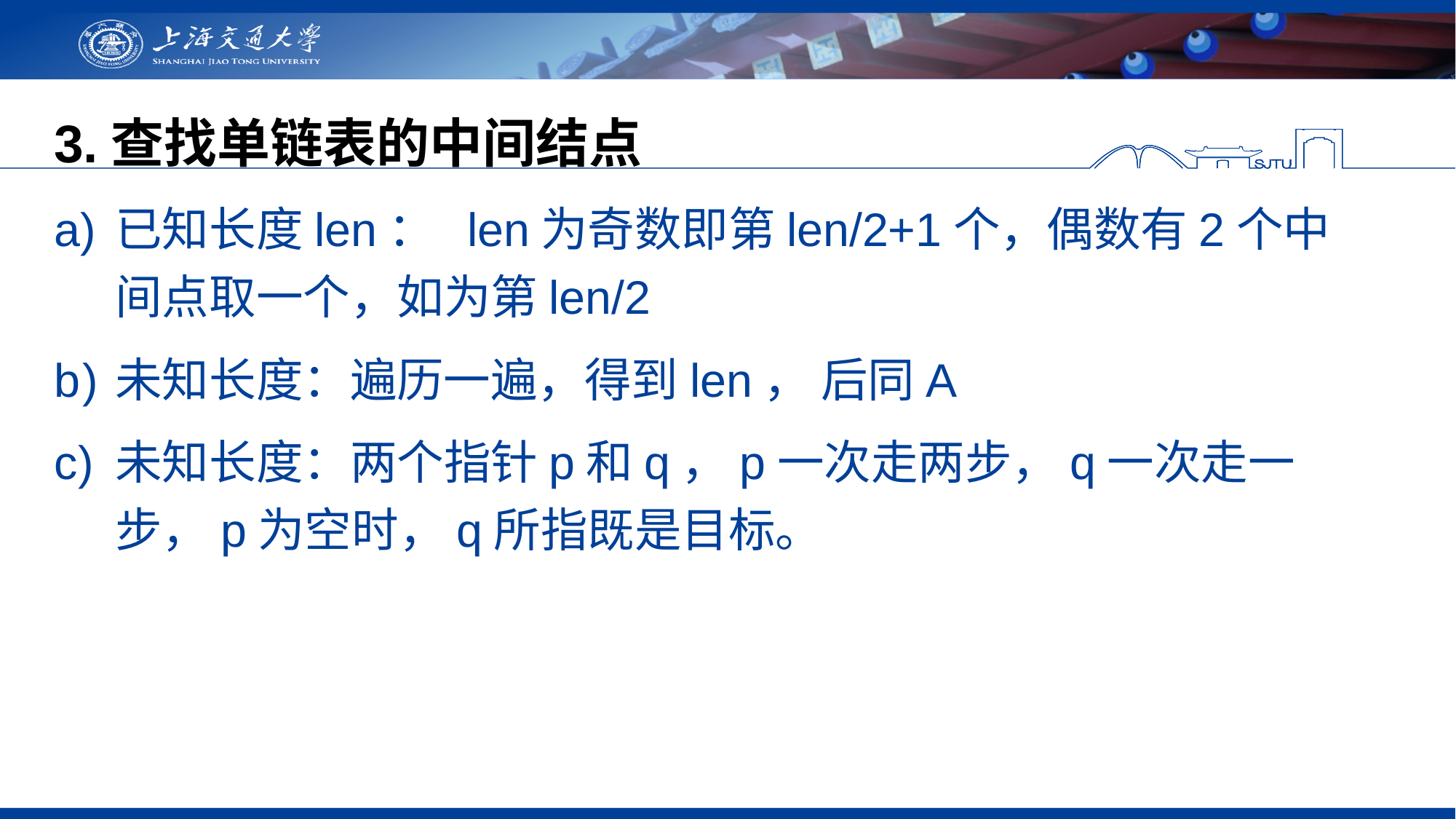

3.查找单链表的中间结点
已知长度len：  len为奇数即第len/2+1个，偶数有2个中间点取一个，如为第len/2
未知长度：遍历一遍，得到len， 后同A
未知长度：两个指针p和q，p一次走两步，q一次走一步，p为空时，q所指既是目标。